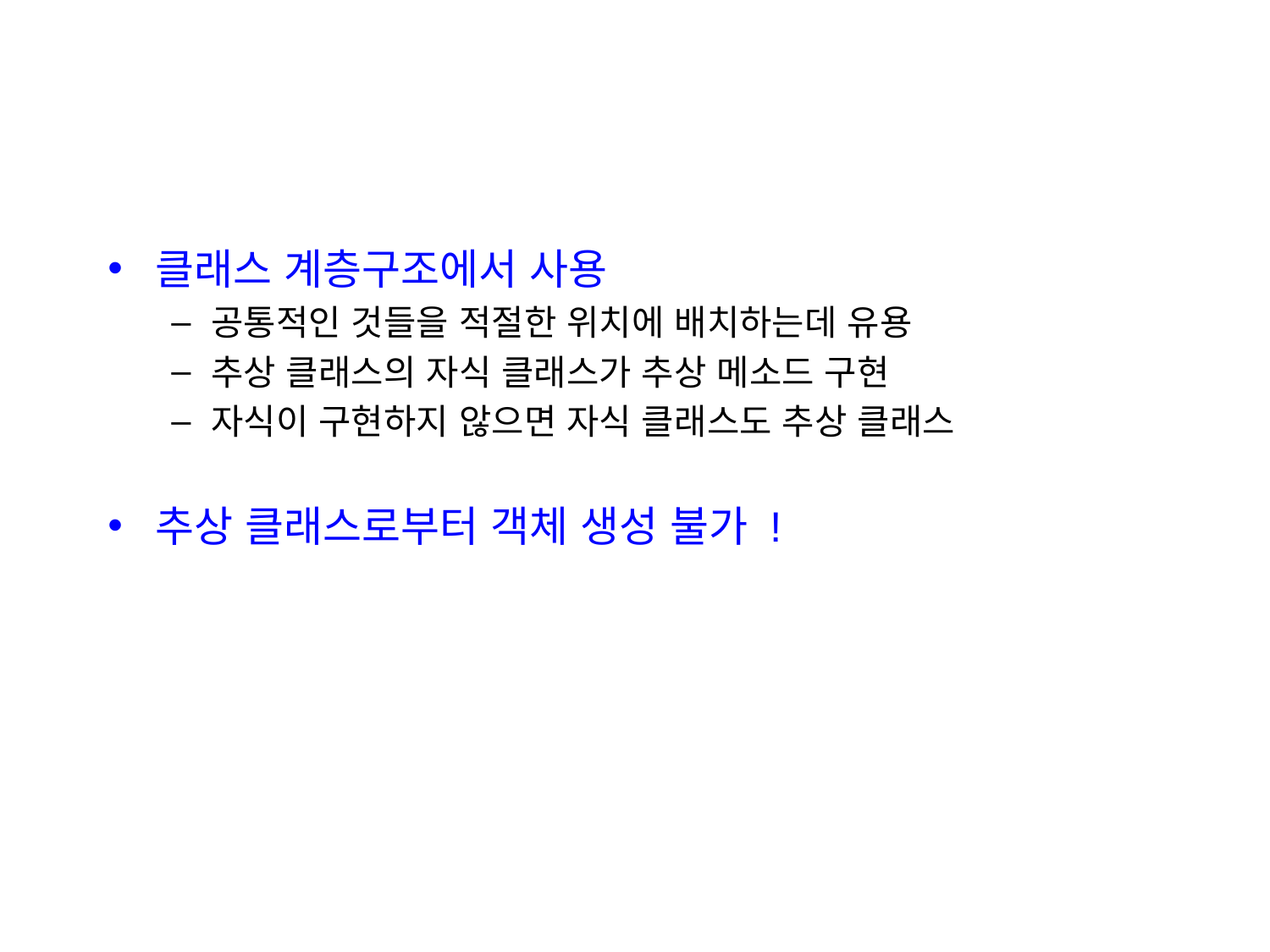

#
클래스 계층구조에서 사용
공통적인 것들을 적절한 위치에 배치하는데 유용
추상 클래스의 자식 클래스가 추상 메소드 구현
자식이 구현하지 않으면 자식 클래스도 추상 클래스

추상 클래스로부터 객체 생성 불가 !